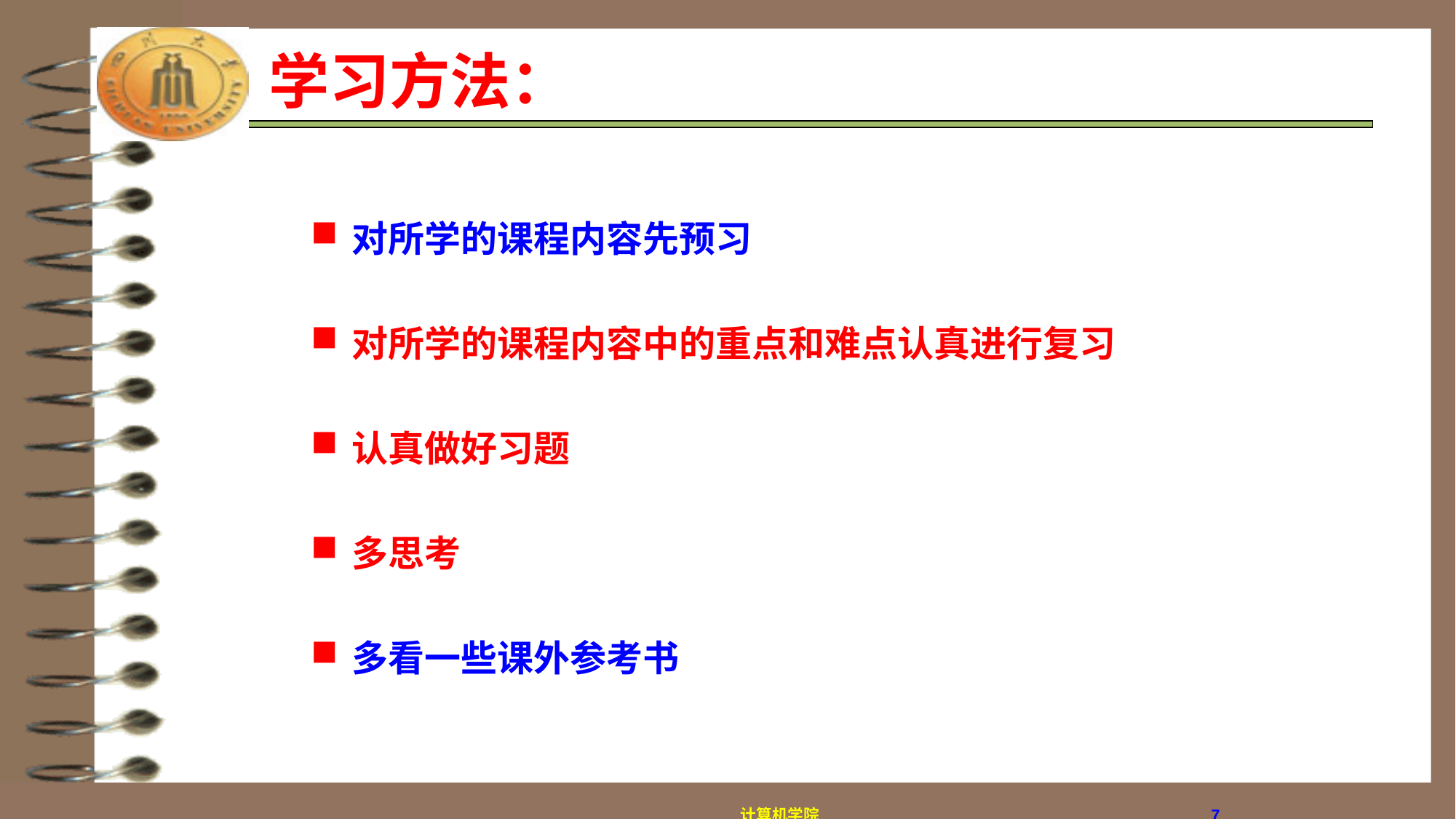

# 学习方法：
对所学的课程内容先预习

对所学的课程内容中的重点和难点认真进行复习

认真做好习题

多思考

多看一些课外参考书

计算机学院
7
7